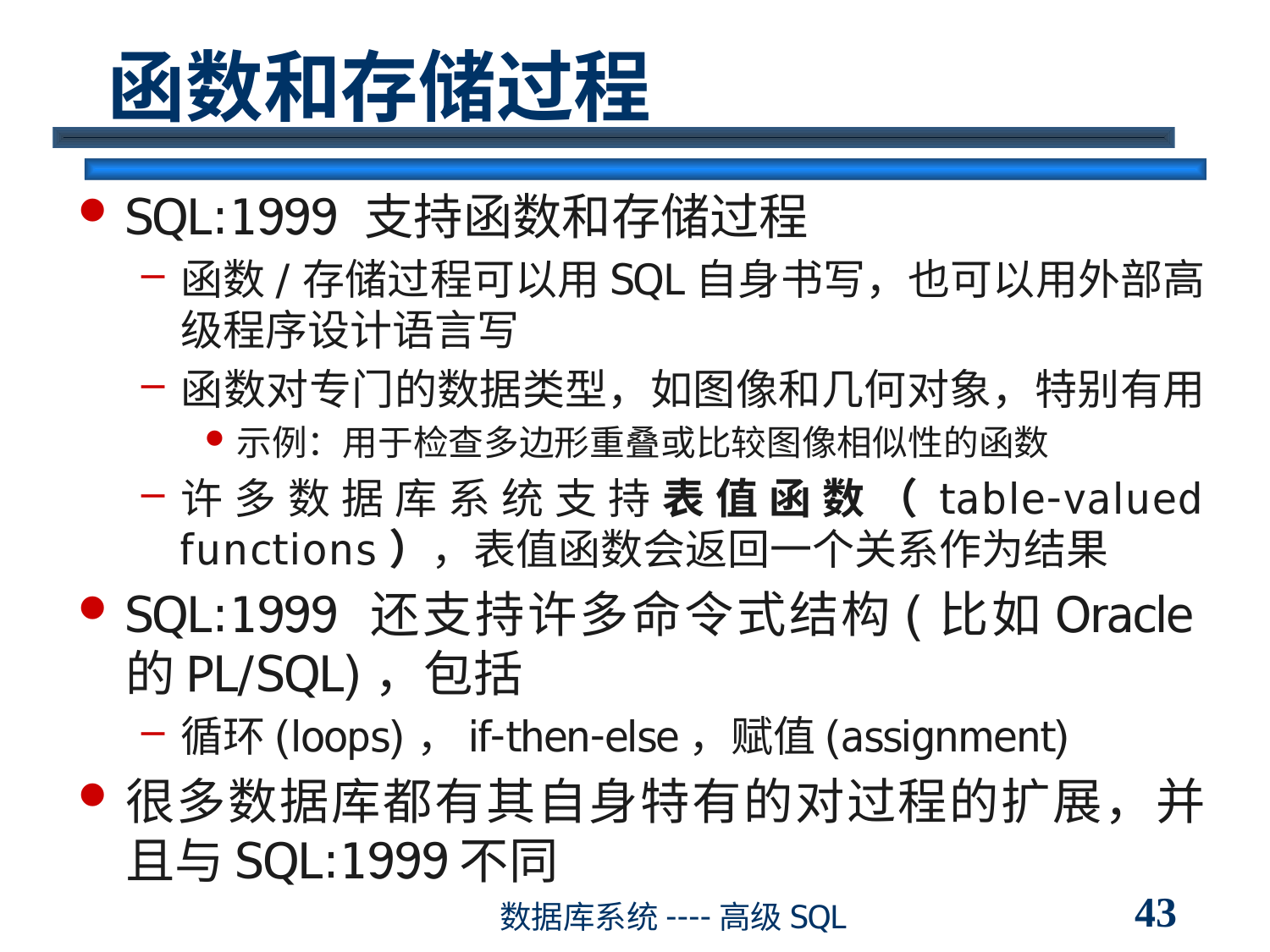

# 函数和存储过程
SQL:1999 支持函数和存储过程
函数/存储过程可以用SQL自身书写，也可以用外部高级程序设计语言写
函数对专门的数据类型，如图像和几何对象，特别有用
示例：用于检查多边形重叠或比较图像相似性的函数
许多数据库系统支持表值函数（table-valued functions），表值函数会返回一个关系作为结果
SQL:1999 还支持许多命令式结构(比如Oracle的PL/SQL)，包括
循环(loops)，if-then-else，赋值(assignment)
很多数据库都有其自身特有的对过程的扩展，并且与SQL:1999不同
43
数据库系统----高级SQL